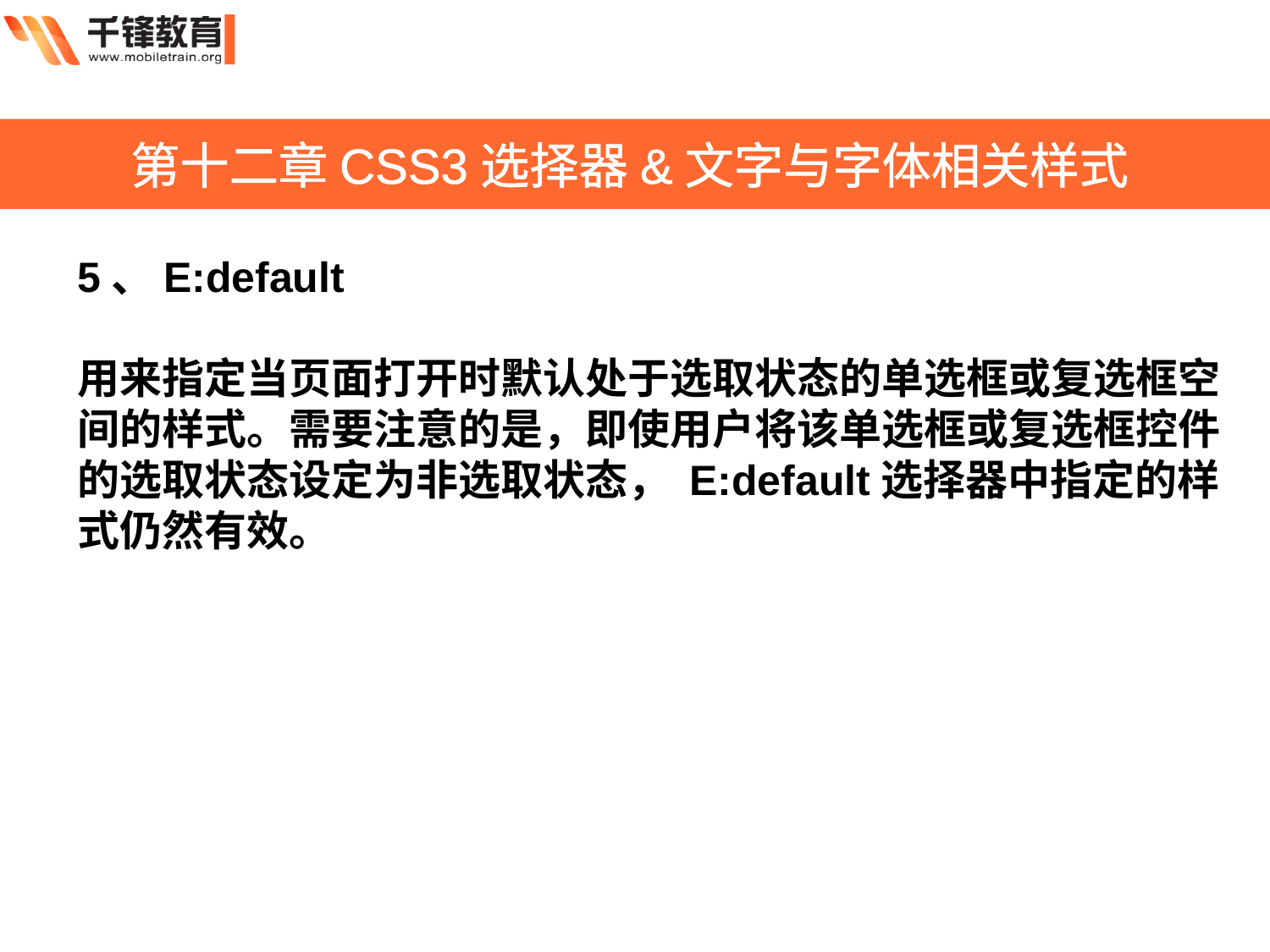

第十二章CSS3选择器&文字与字体相关样式
5、E:default

用来指定当页面打开时默认处于选取状态的单选框或复选框空间的样式。需要注意的是，即使用户将该单选框或复选框控件的选取状态设定为非选取状态， E:default选择器中指定的样式仍然有效。